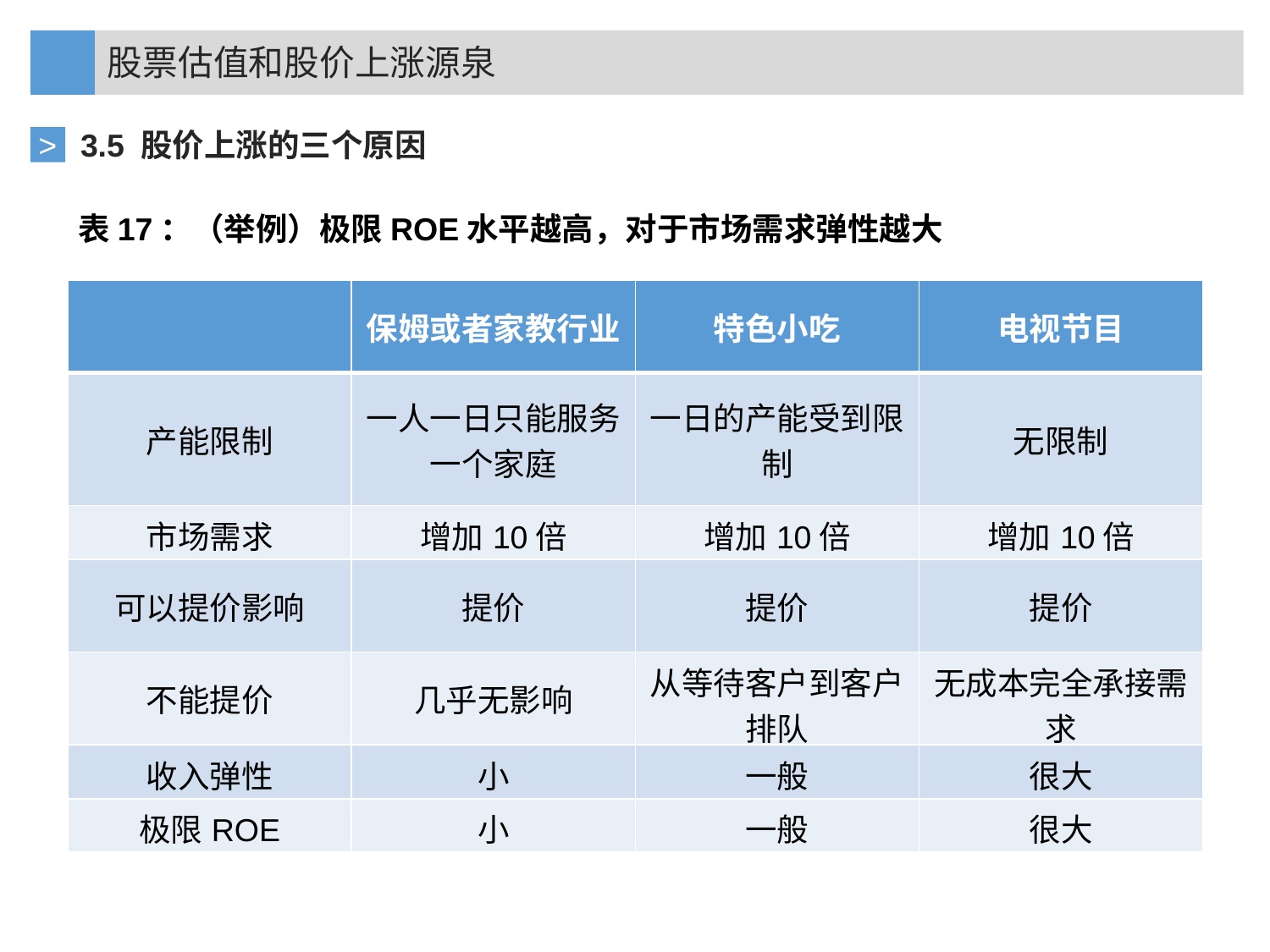

股票估值和股价上涨源泉
3.5 股价上涨的三个原因
>
表17：（举例）极限ROE水平越高，对于市场需求弹性越大
|  | 保姆或者家教行业 | 特色小吃 | 电视节目 |
| --- | --- | --- | --- |
| 产能限制 | 一人一日只能服务一个家庭 | 一日的产能受到限制 | 无限制 |
| 市场需求 | 增加10倍 | 增加10倍 | 增加10倍 |
| 可以提价影响 | 提价 | 提价 | 提价 |
| 不能提价 | 几乎无影响 | 从等待客户到客户排队 | 无成本完全承接需求 |
| 收入弹性 | 小 | 一般 | 很大 |
| 极限ROE | 小 | 一般 | 很大 |